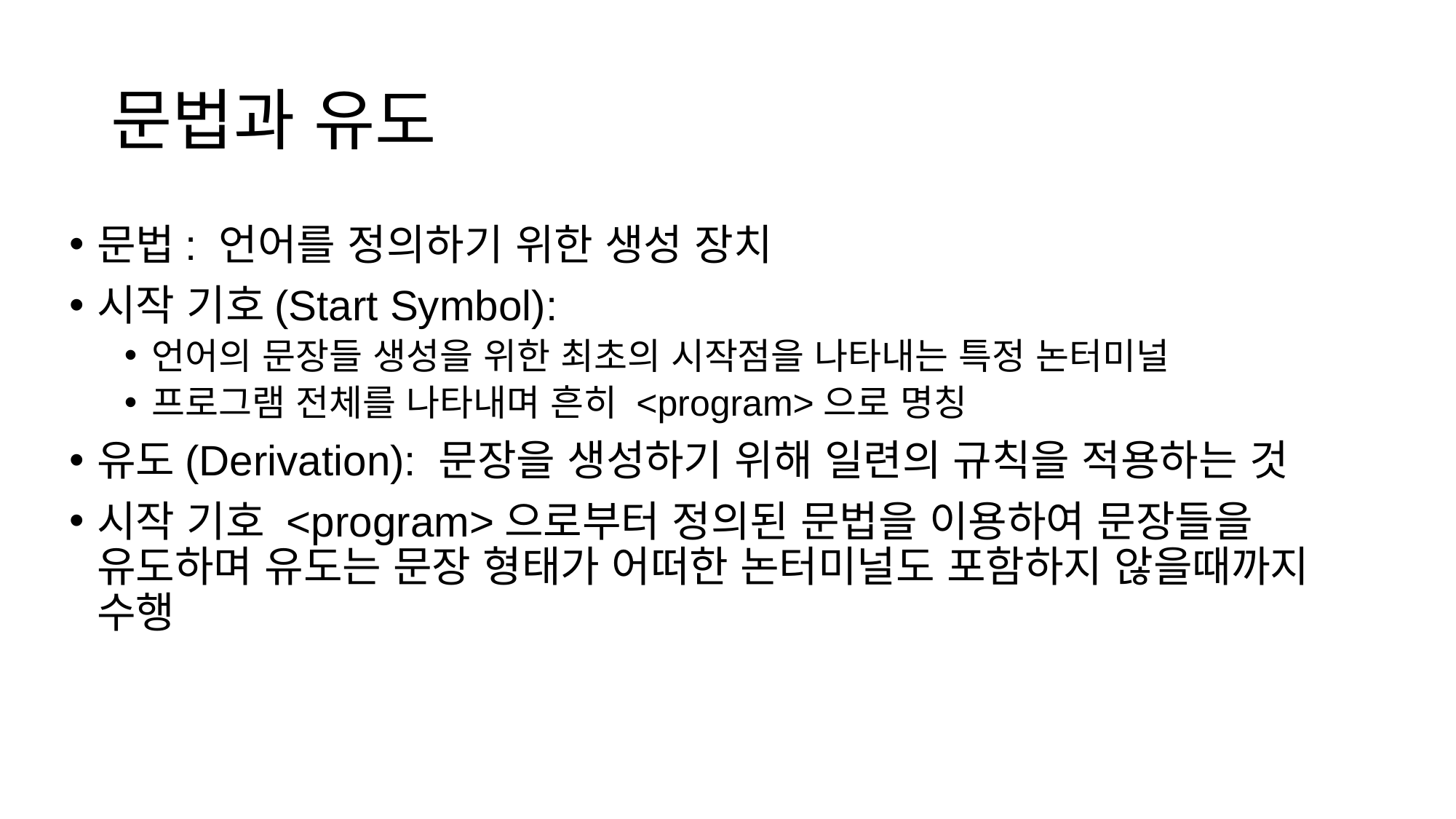

# 문법과 유도
문법: 언어를 정의하기 위한 생성 장치
시작 기호(Start Symbol):
언어의 문장들 생성을 위한 최초의 시작점을 나타내는 특정 논터미널
프로그램 전체를 나타내며 흔히 <program>으로 명칭
유도(Derivation): 문장을 생성하기 위해 일련의 규칙을 적용하는 것
시작 기호 <program>으로부터 정의된 문법을 이용하여 문장들을 유도하며 유도는 문장 형태가 어떠한 논터미널도 포함하지 않을때까지 수행